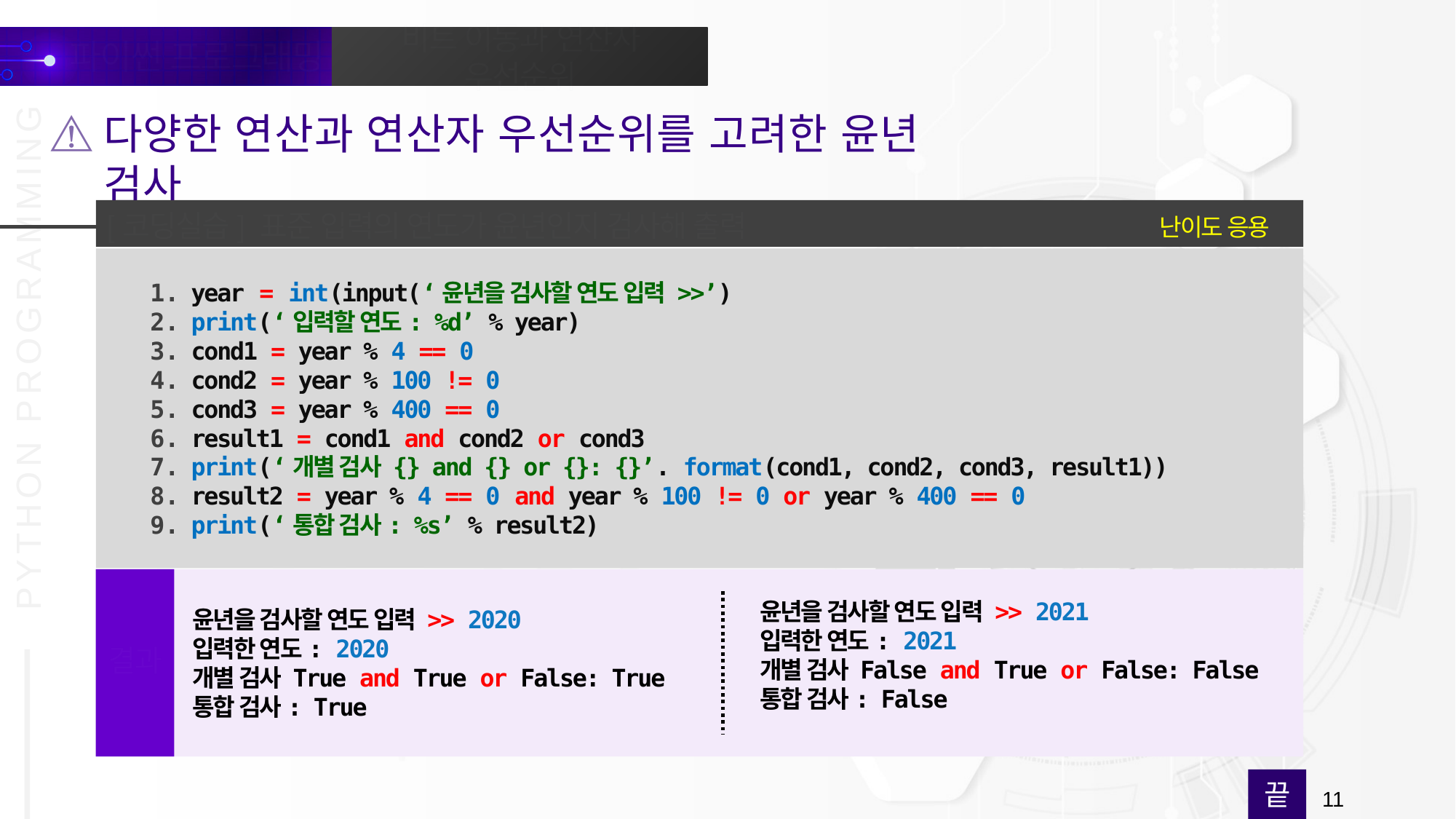

다양한 연산과 연산자 우선순위를 고려한 윤년 검사

난이도 응용
[코딩실습] 표준 입력의 연도가 윤년인지 검사해 출력
year = int(input(‘윤년을 검사할 연도 입력 >>’)
print(‘입력할 연도: %d’ % year)
cond1 = year % 4 == 0
cond2 = year % 100 != 0
cond3 = year % 400 == 0
result1 = cond1 and cond2 or cond3
print(‘개별 검사 {} and {} or {}: {}’. format(cond1, cond2, cond3, result1))
result2 = year % 4 == 0 and year % 100 != 0 or year % 400 == 0
print(‘통합 검사: %s’ % result2)
윤년을 검사할 연도 입력 >> 2020
입력한 연도: 2020
개별 검사 True and True or False: True
통합 검사: True

윤년을 검사할 연도 입력 >> 2021
입력한 연도: 2021
개별 검사 False and True or False: False 통합 검사: False
결과
끝
11